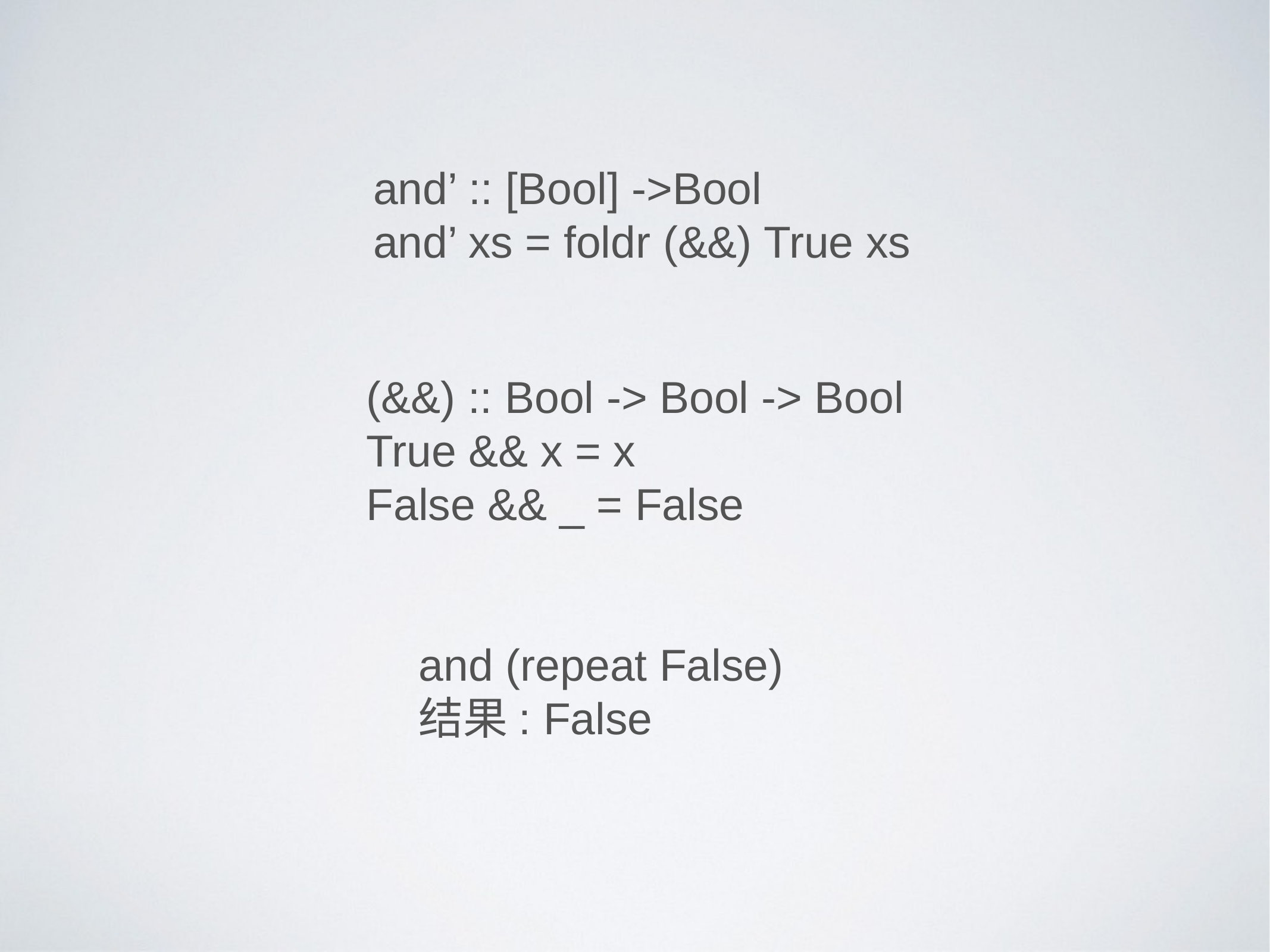

and’ :: [Bool] ->Bool
and’ xs = foldr (&&) True xs
(&&) :: Bool -> Bool -> Bool
True && x = x
False && _ = False
and (repeat False)
结果: False